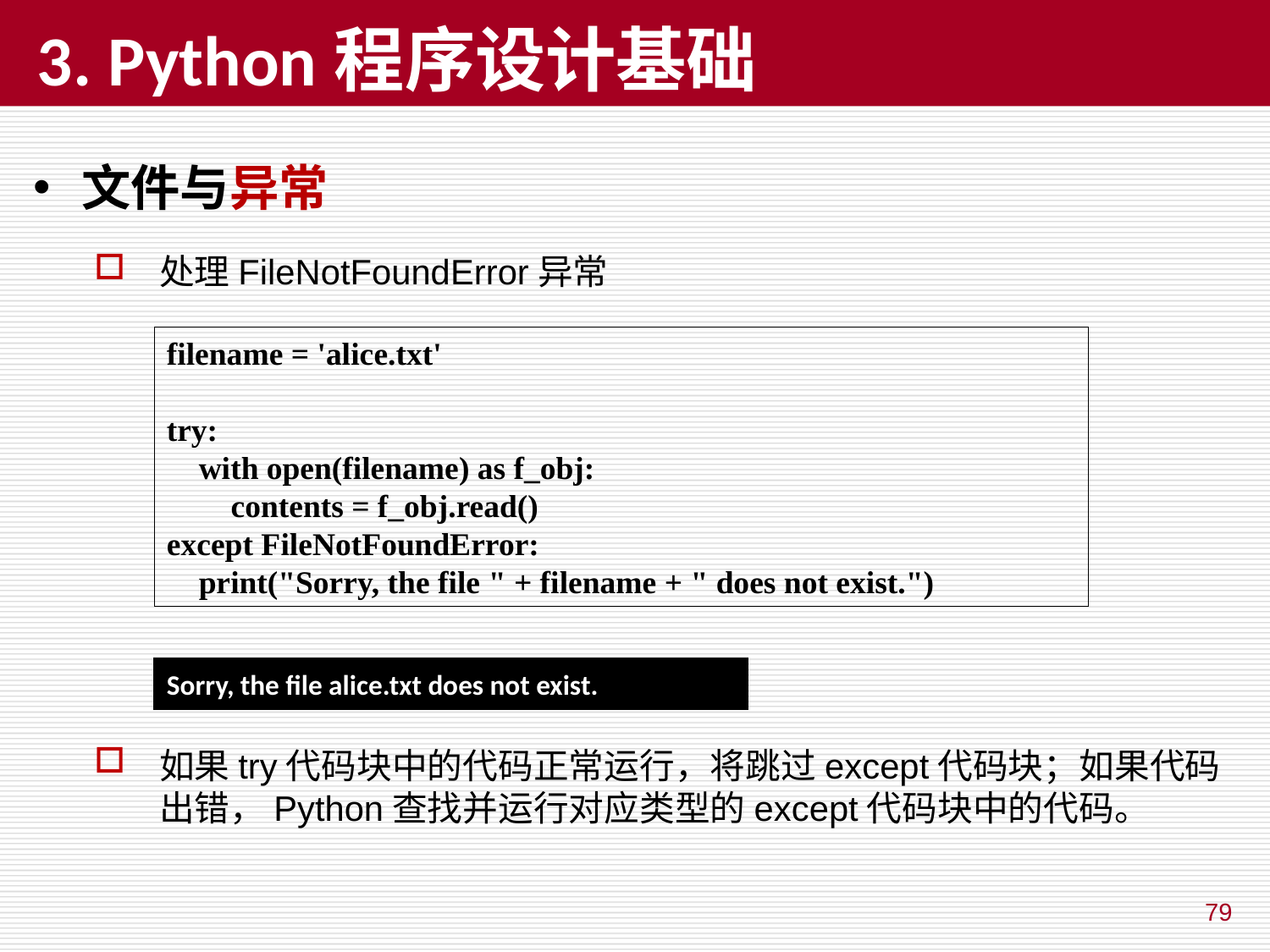

# 3. Python程序设计基础
文件与异常

处理FileNotFoundError异常

如果try代码块中的代码正常运行，将跳过except代码块；如果代码出错，Python查找并运行对应类型的except代码块中的代码。

filename = 'alice.txt'

try:
    with open(filename) as f_obj:
        contents = f_obj.read()
except FileNotFoundError:
    print("Sorry, the file " + filename + " does not exist.")
Sorry, the file alice.txt does not exist.
79